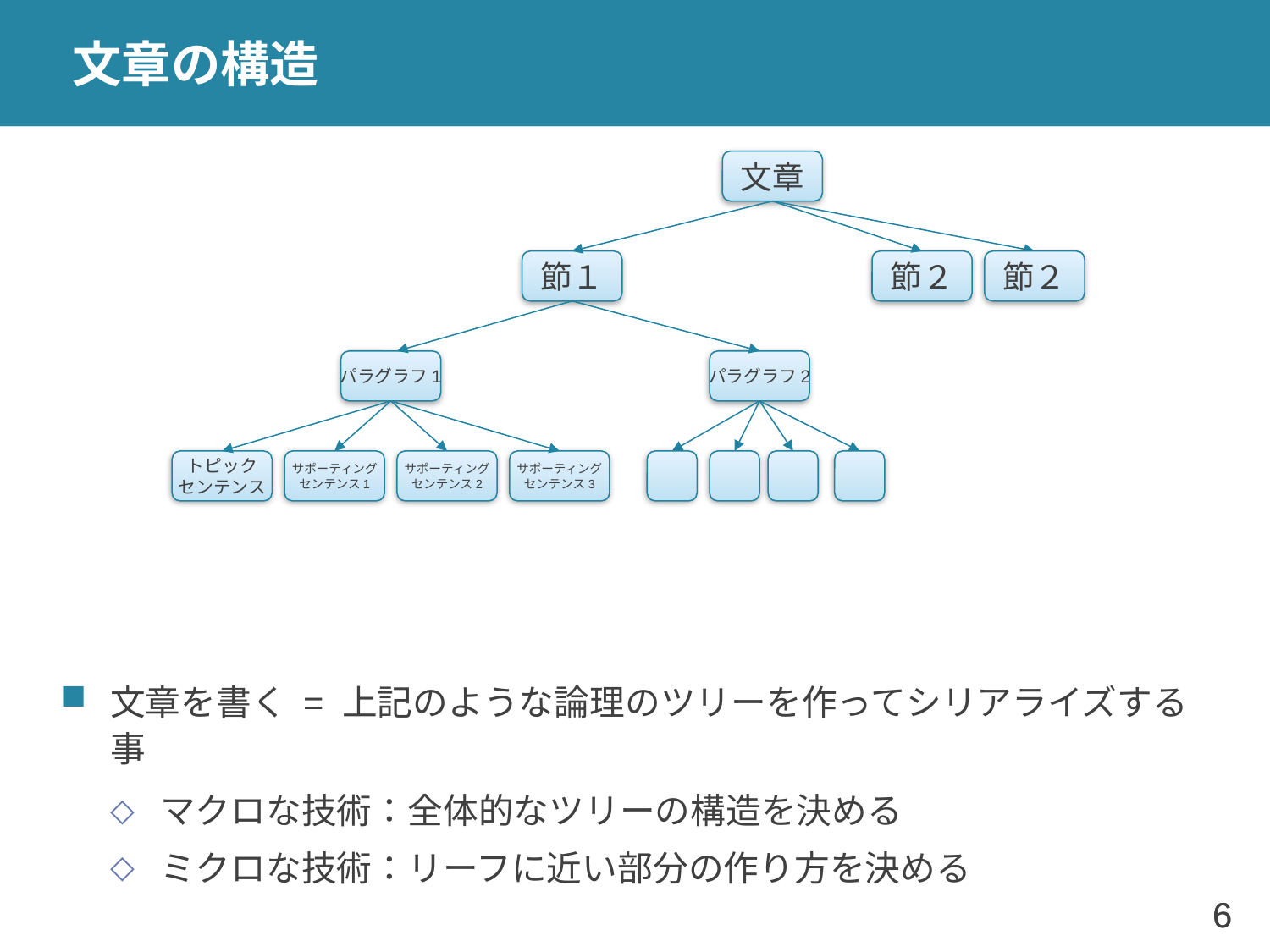

# 文章の構造
文章
節１
節２
節２
パラグラフ1
パラグラフ2
トピック
センテンス
サポーティング
センテンス1
サポーティング
センテンス2
サポーティング
センテンス3

文章を書く = 上記のような論理のツリーを作ってシリアライズする事
マクロな技術：全体的なツリーの構造を決める
ミクロな技術：リーフに近い部分の作り方を決める